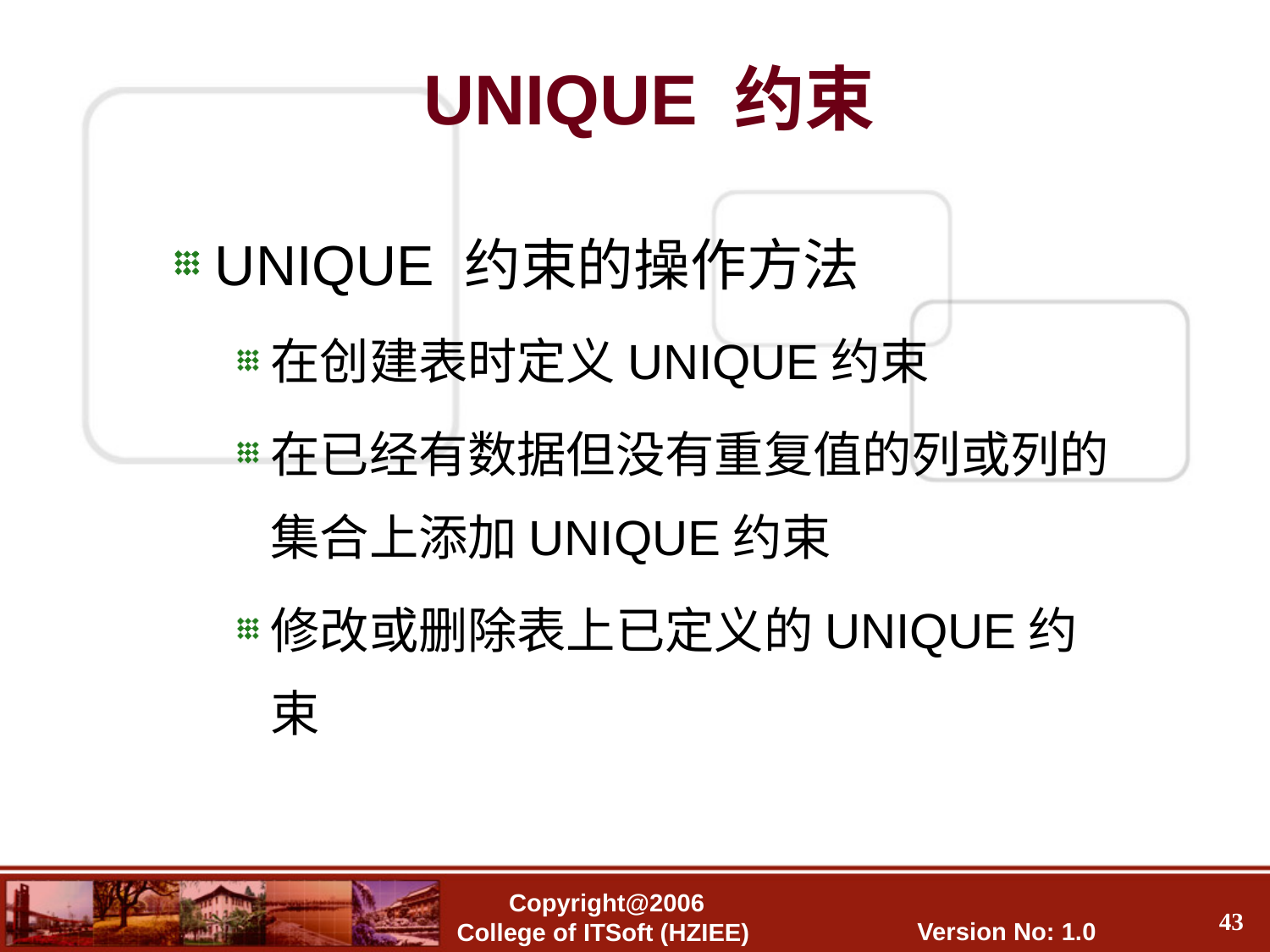

UNIQUE 约束
UNIQUE 约束的操作方法
在创建表时定义UNIQUE约束
在已经有数据但没有重复值的列或列的集合上添加UNIQUE约束
修改或删除表上已定义的UNIQUE约束